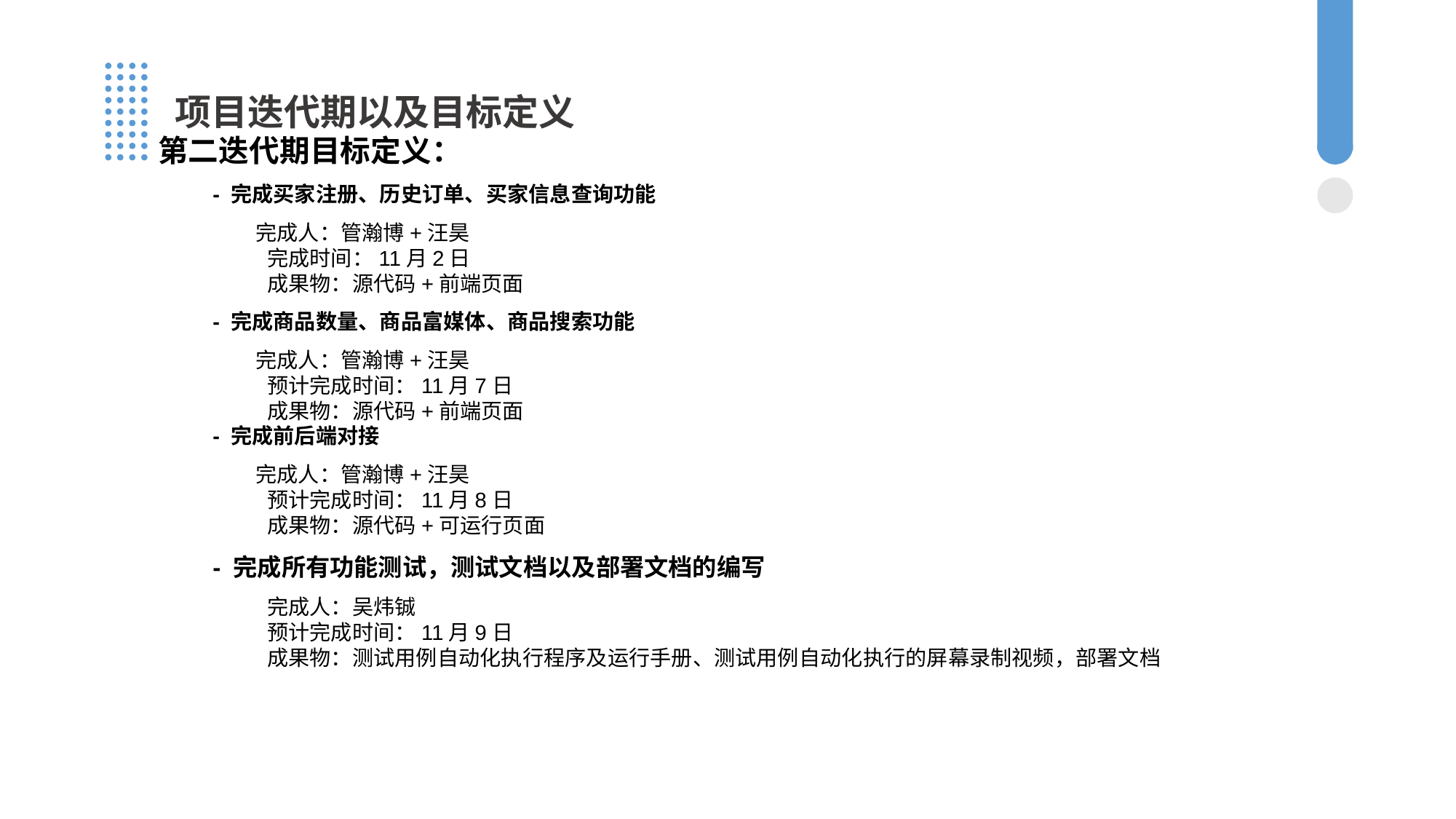

项目迭代期以及目标定义

第二迭代期目标定义：
- 完成买家注册、历史订单、买家信息查询功能
        完成人：管瀚博+汪昊
完成时间：11月2日
成果物：源代码+前端页面
- 完成商品数量、商品富媒体、商品搜索功能
        完成人：管瀚博+汪昊
预计完成时间：11月7日
成果物：源代码+前端页面
- 完成前后端对接
        完成人：管瀚博+汪昊
预计完成时间：11月8日
成果物：源代码+可运行页面
- 完成所有功能测试，测试文档以及部署文档的编写
完成人：吴炜铖
预计完成时间：11月9日
成果物：测试用例自动化执行程序及运行手册、测试用例自动化执行的屏幕录制视频，部署文档